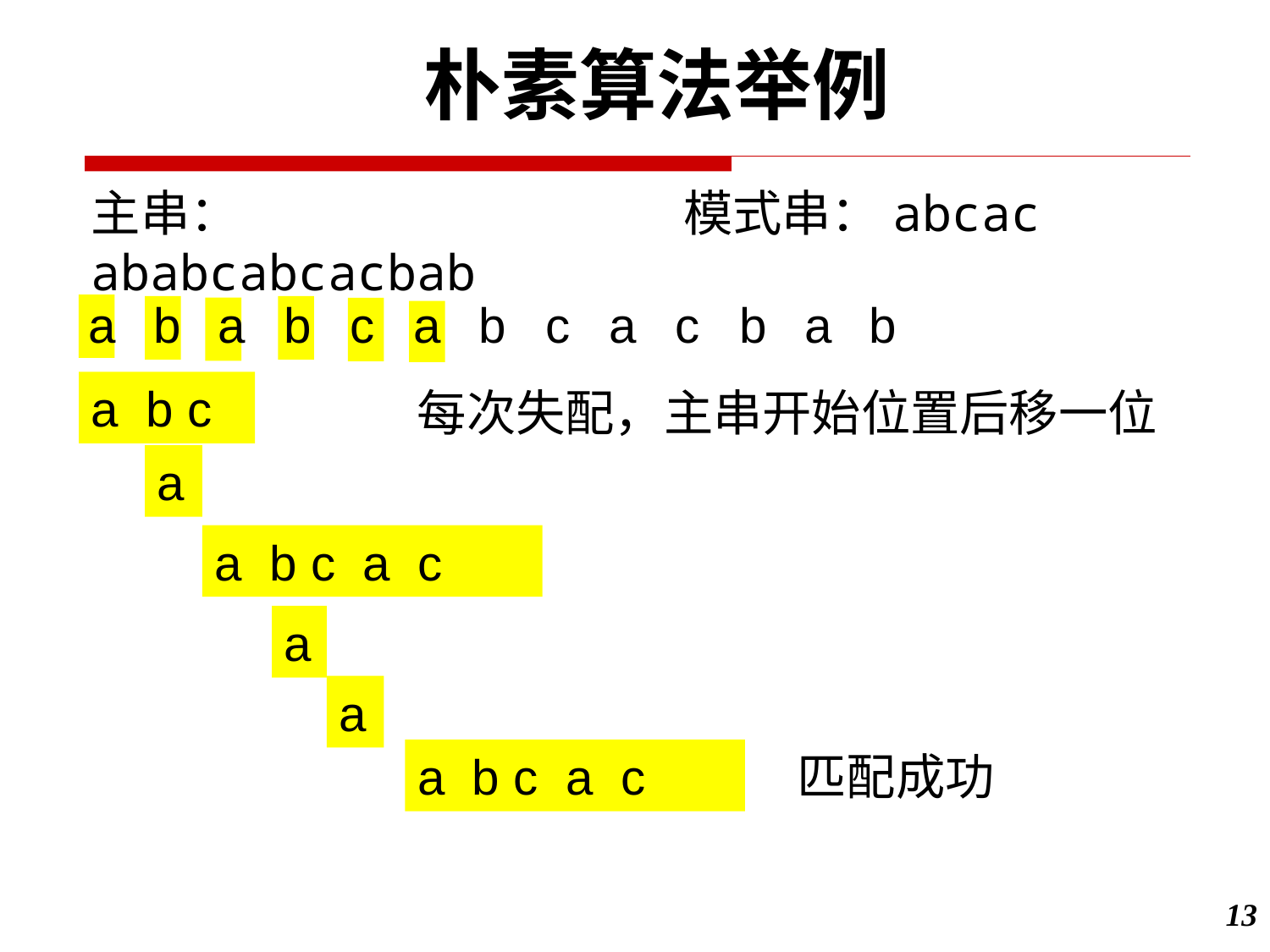

朴素算法举例
主串：ababcabcacbab
模式串：abcac
| a | b | a | b | c | a | b | c | a | c | b | a | b |
| --- | --- | --- | --- | --- | --- | --- | --- | --- | --- | --- | --- | --- |

a  b c
每次失配，主串开始位置后移一位
a
a  b c  a  c
a
a
a  b c  a  c
匹配成功
13